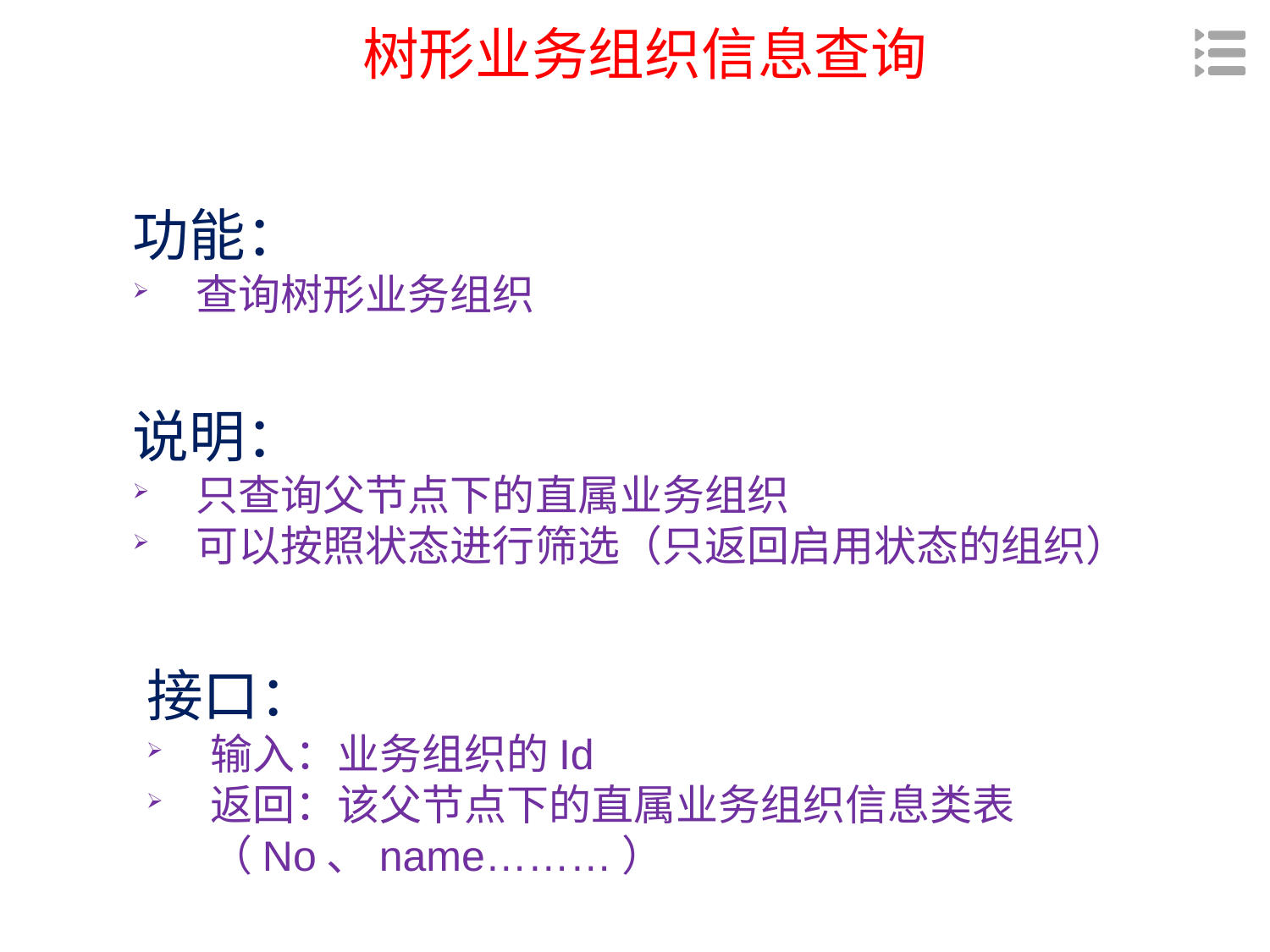

树形业务组织信息查询

功能：
查询树形业务组织
说明：
只查询父节点下的直属业务组织
可以按照状态进行筛选（只返回启用状态的组织）
接口：
输入：业务组织的Id
返回：该父节点下的直属业务组织信息类表（No、name………）